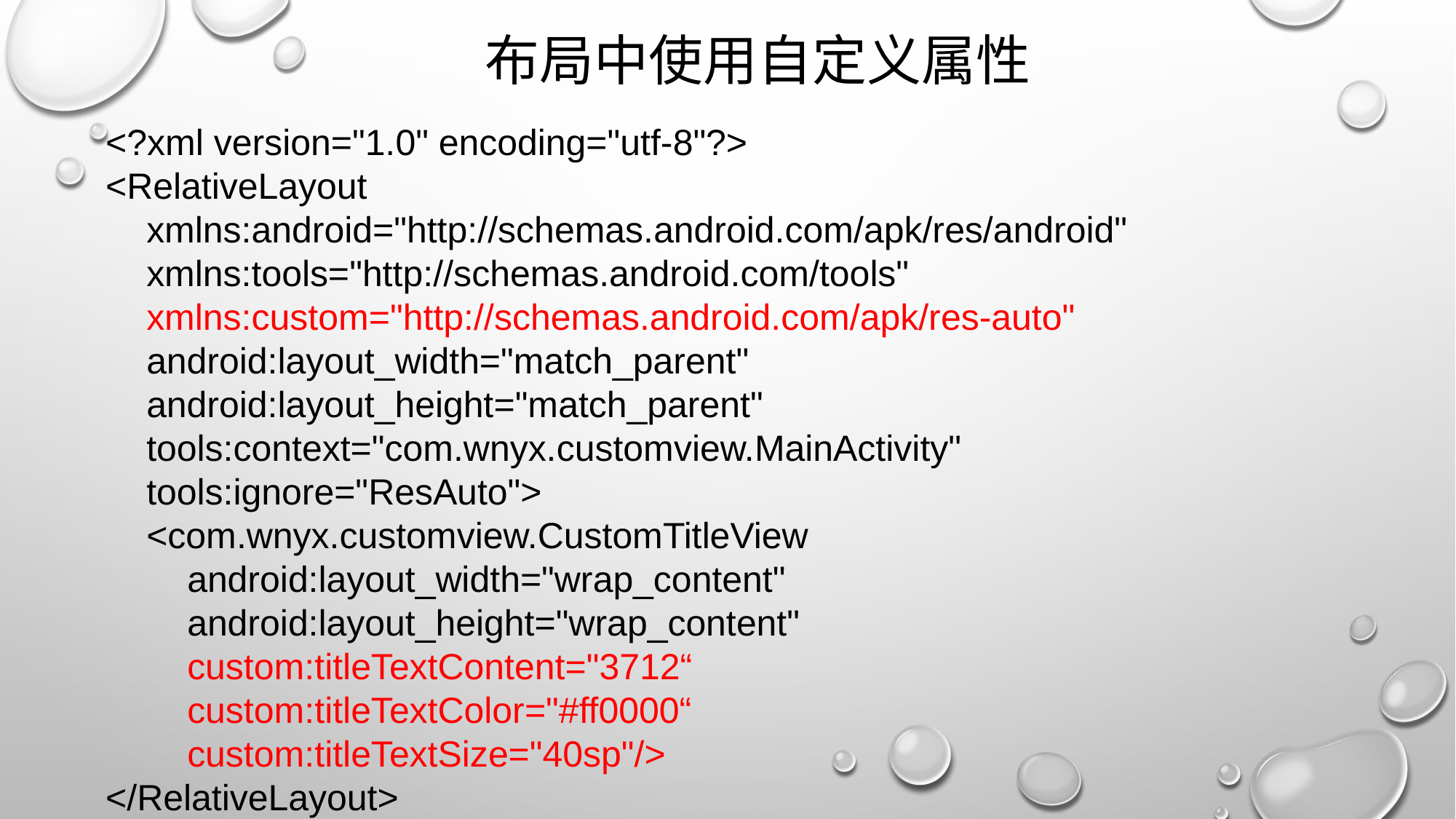

布局中使用自定义属性
<?xml version="1.0" encoding="utf-8"?>
<RelativeLayout
    xmlns:android="http://schemas.android.com/apk/res/android"
    xmlns:tools="http://schemas.android.com/tools"
    xmlns:custom="http://schemas.android.com/apk/res-auto"
    android:layout_width="match_parent"
    android:layout_height="match_parent"
    tools:context="com.wnyx.customview.MainActivity"
    tools:ignore="ResAuto">
    <com.wnyx.customview.CustomTitleView
        android:layout_width="wrap_content"
        android:layout_height="wrap_content"
        custom:titleTextContent="3712“
        custom:titleTextColor="#ff0000“
        custom:titleTextSize="40sp"/>
</RelativeLayout>